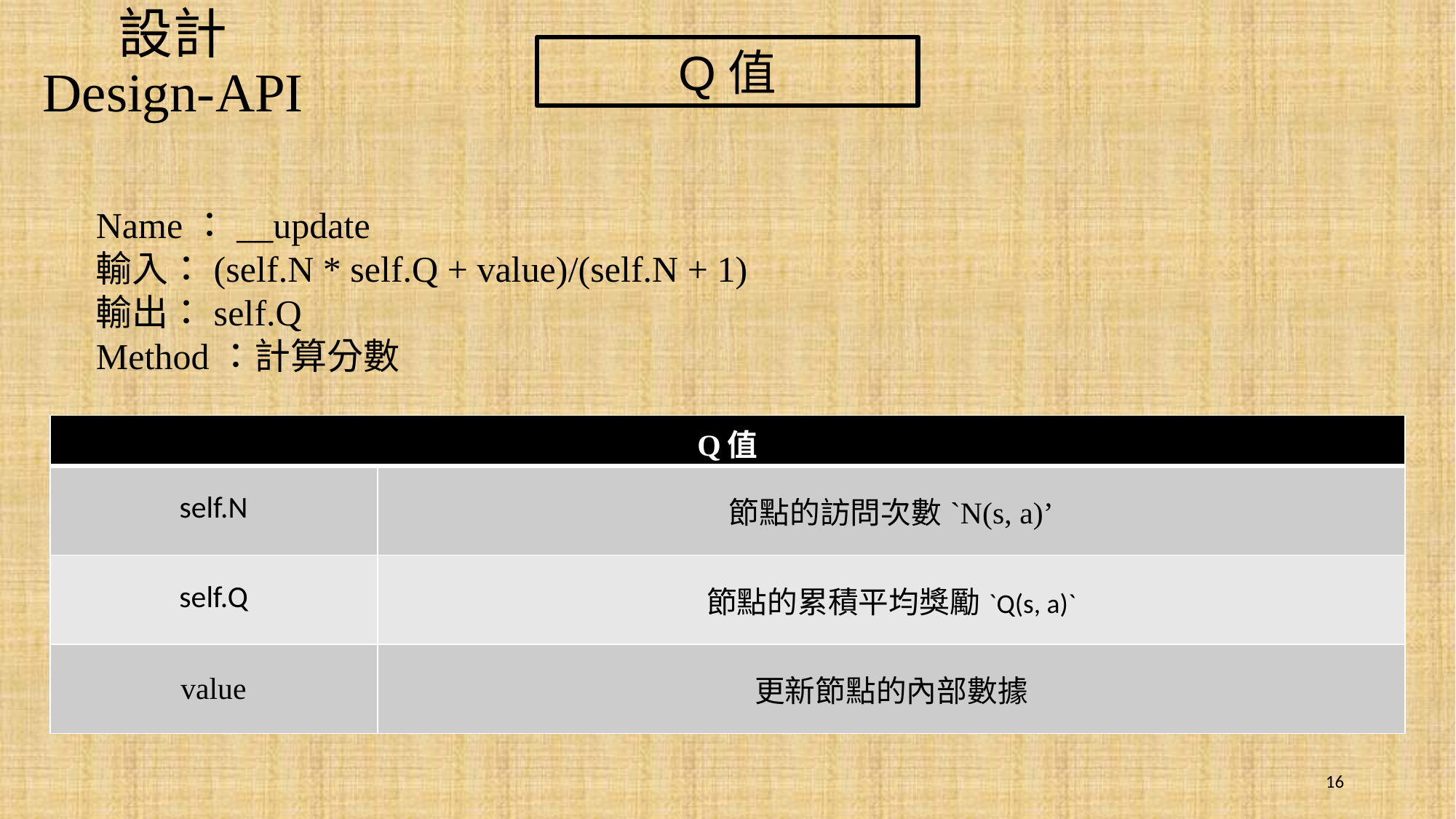

設計
Design-API
Q值
Name：__update
輸入：(self.N * self.Q + value)/(self.N + 1)
輸出：self.Q
Method：計算分數
| Q值 |  |
| --- | --- |
| self.N | 節點的訪問次數`N(s, a)’ |
| self.Q | 節點的累積平均獎勵`Q(s, a)` |
| value | 更新節點的內部數據 |
16